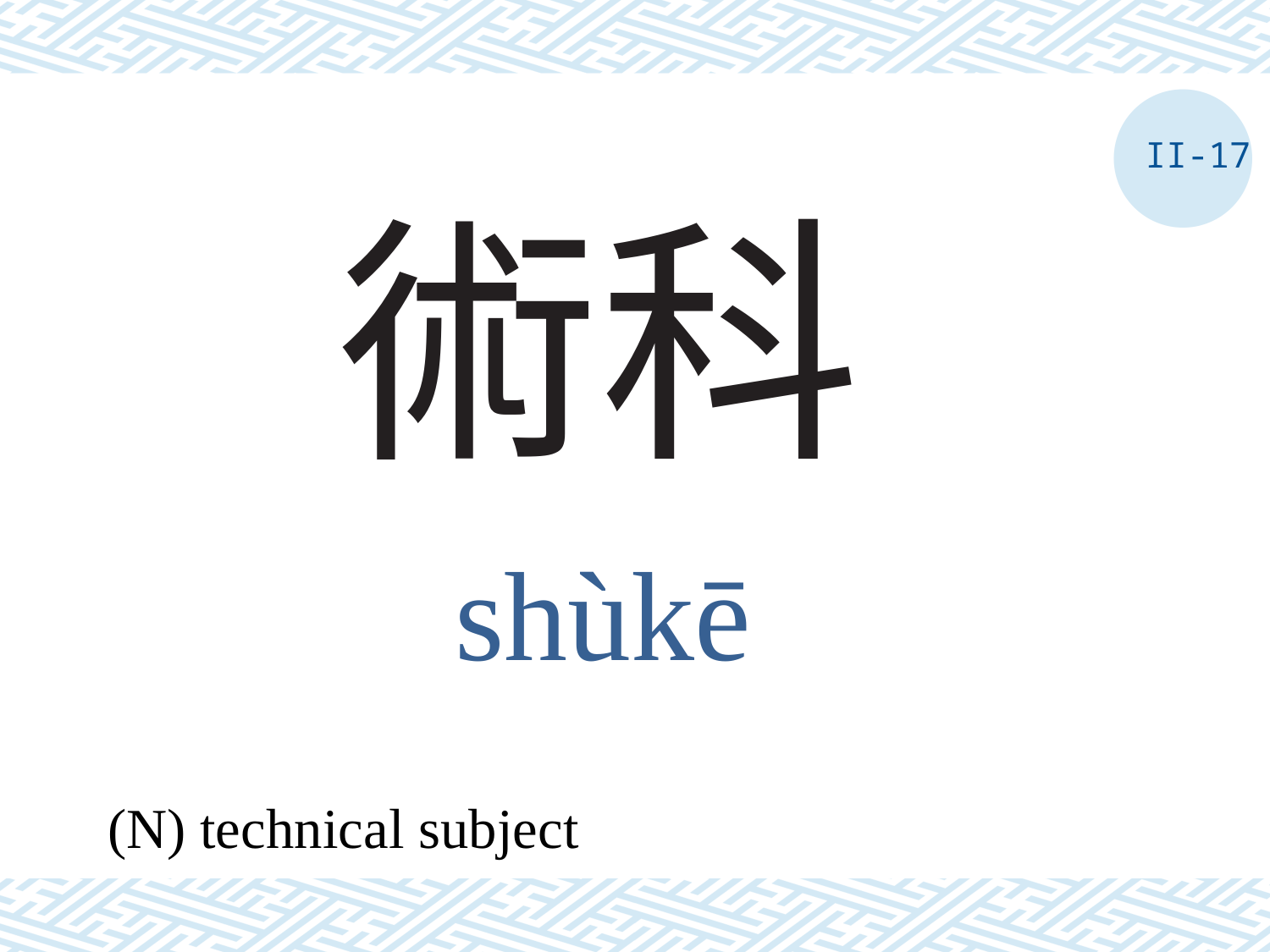

II-17

# 術科
shùkē
(N) technical subject